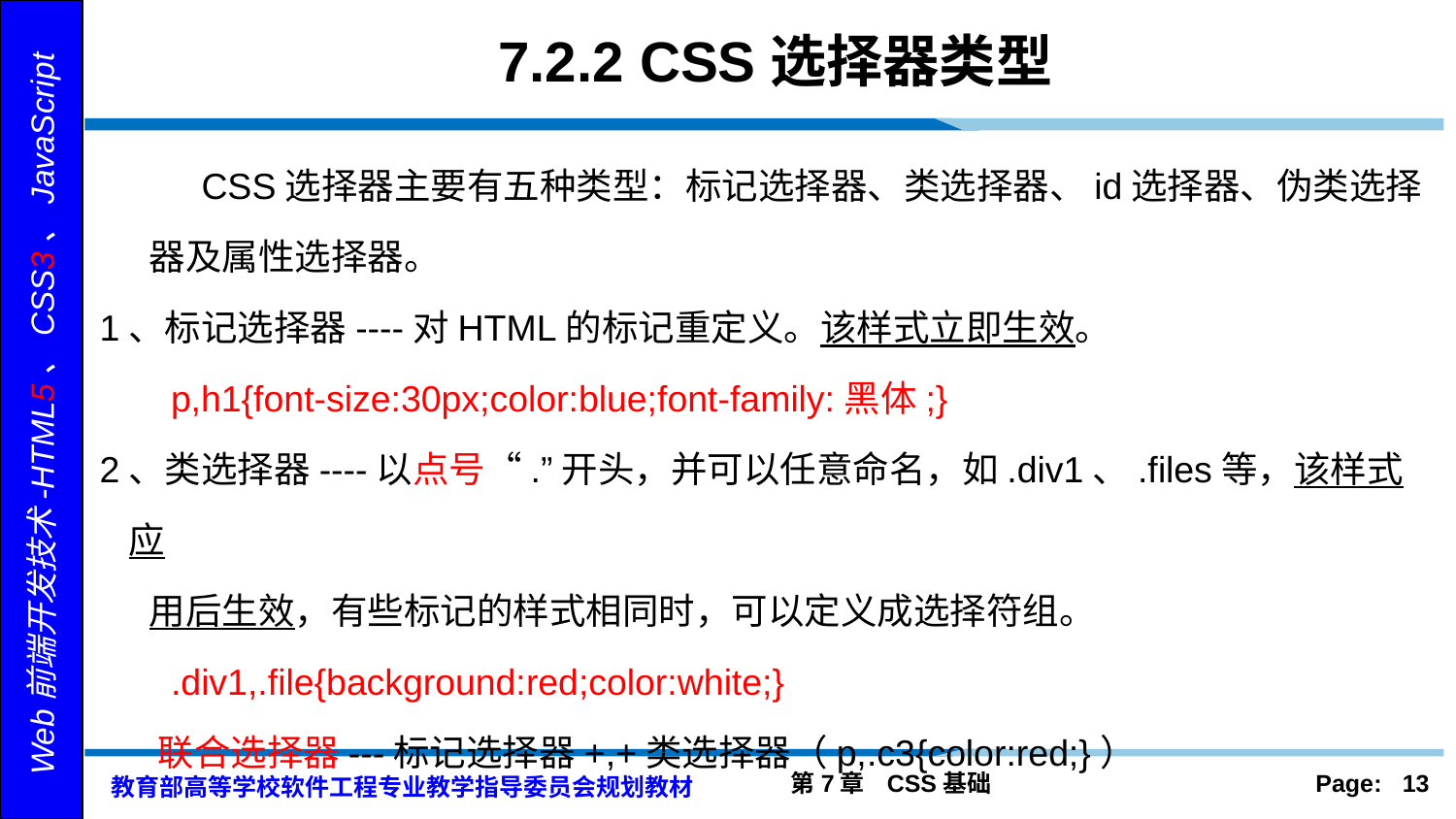

# 7.2.2 CSS选择器类型
          CSS选择器主要有五种类型：标记选择器、类选择器、id选择器、伪类选择
     器及属性选择器。
1、标记选择器----对HTML的标记重定义。该样式立即生效。
       p,h1{font-size:30px;color:blue;font-family:黑体;}
2、类选择器----以点号“.”开头，并可以任意命名，如.div1、.files等，该样式应
     用后生效，有些标记的样式相同时，可以定义成选择符组。
       .div1,.file{background:red;color:white;}
      联合选择器---标记选择器+,+类选择器（p,.c3{color:red;}）